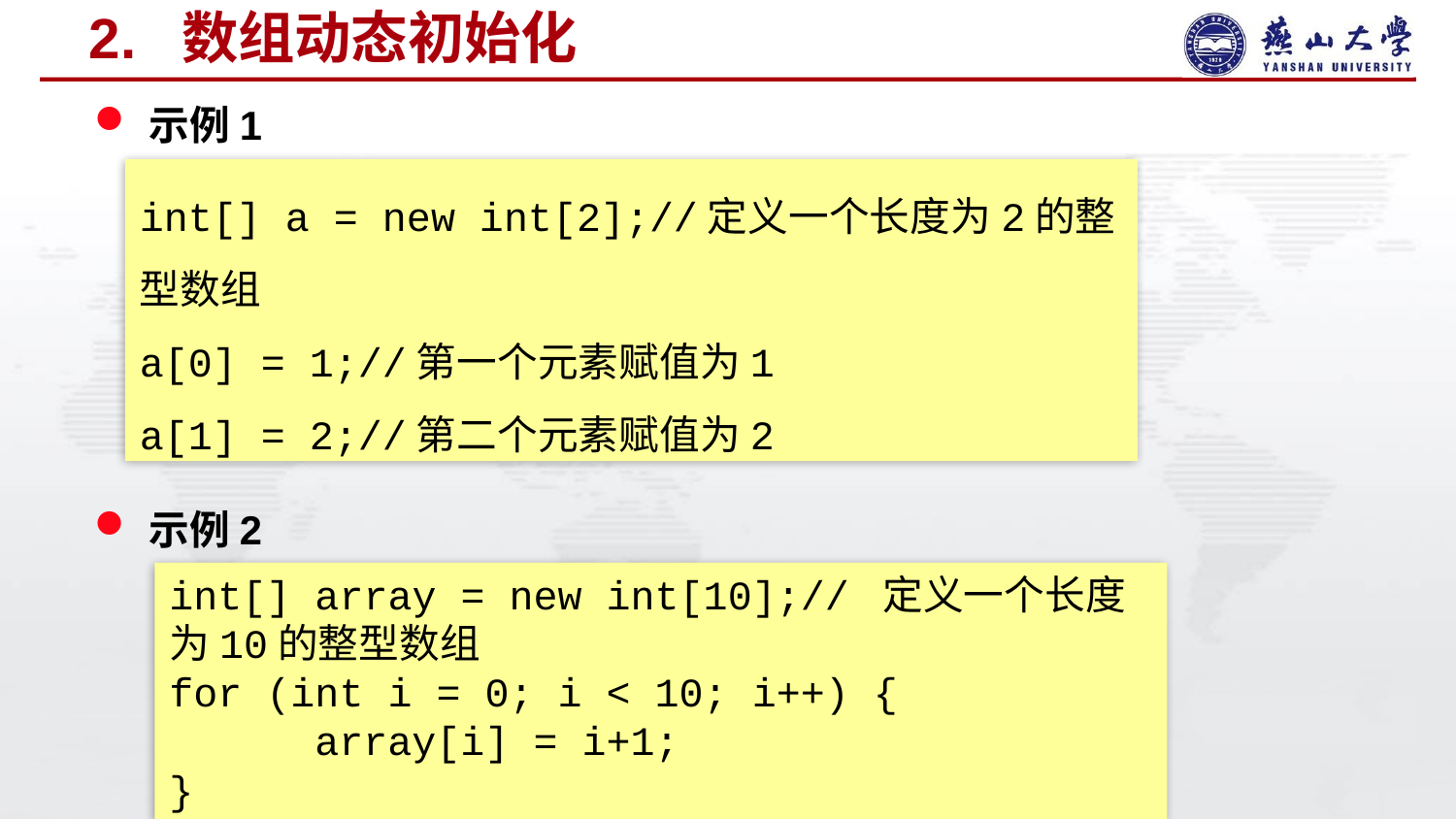

# 2.  数组动态初始化
示例1

示例2
int[] a = new int[2];//定义一个长度为2的整型数组
a[0] = 1;//第一个元素赋值为1
a[1] = 2;//第二个元素赋值为2
int[] array = new int[10];// 定义一个长度为10的整型数组
for (int i = 0; i < 10; i++) {
	array[i] = i+1;
}